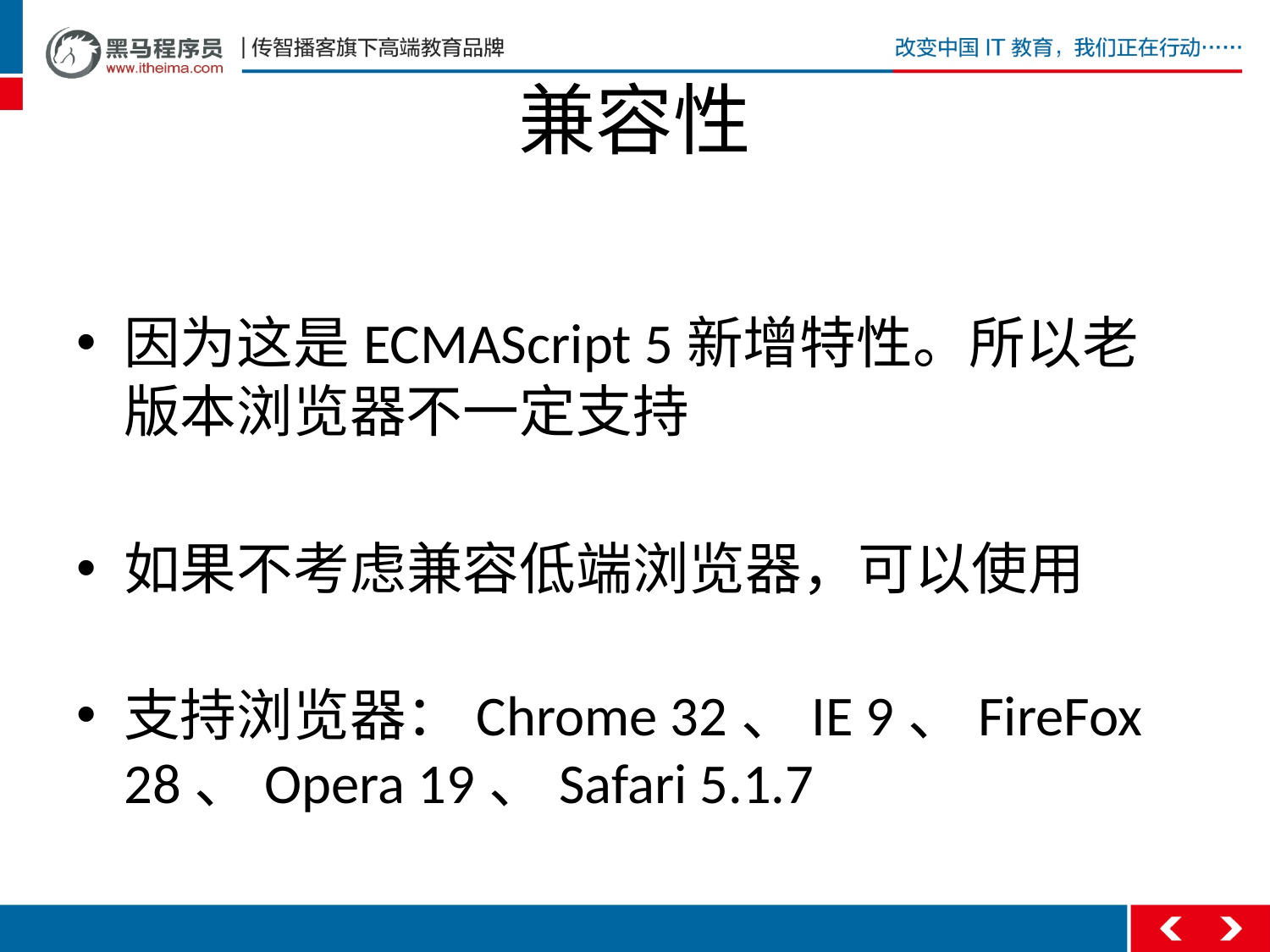

# 兼容性

因为这是ECMAScript 5新增特性。所以老版本浏览器不一定支持

如果不考虑兼容低端浏览器，可以使用
支持浏览器：Chrome 32、IE 9、FireFox 28、Opera 19、Safari 5.1.7